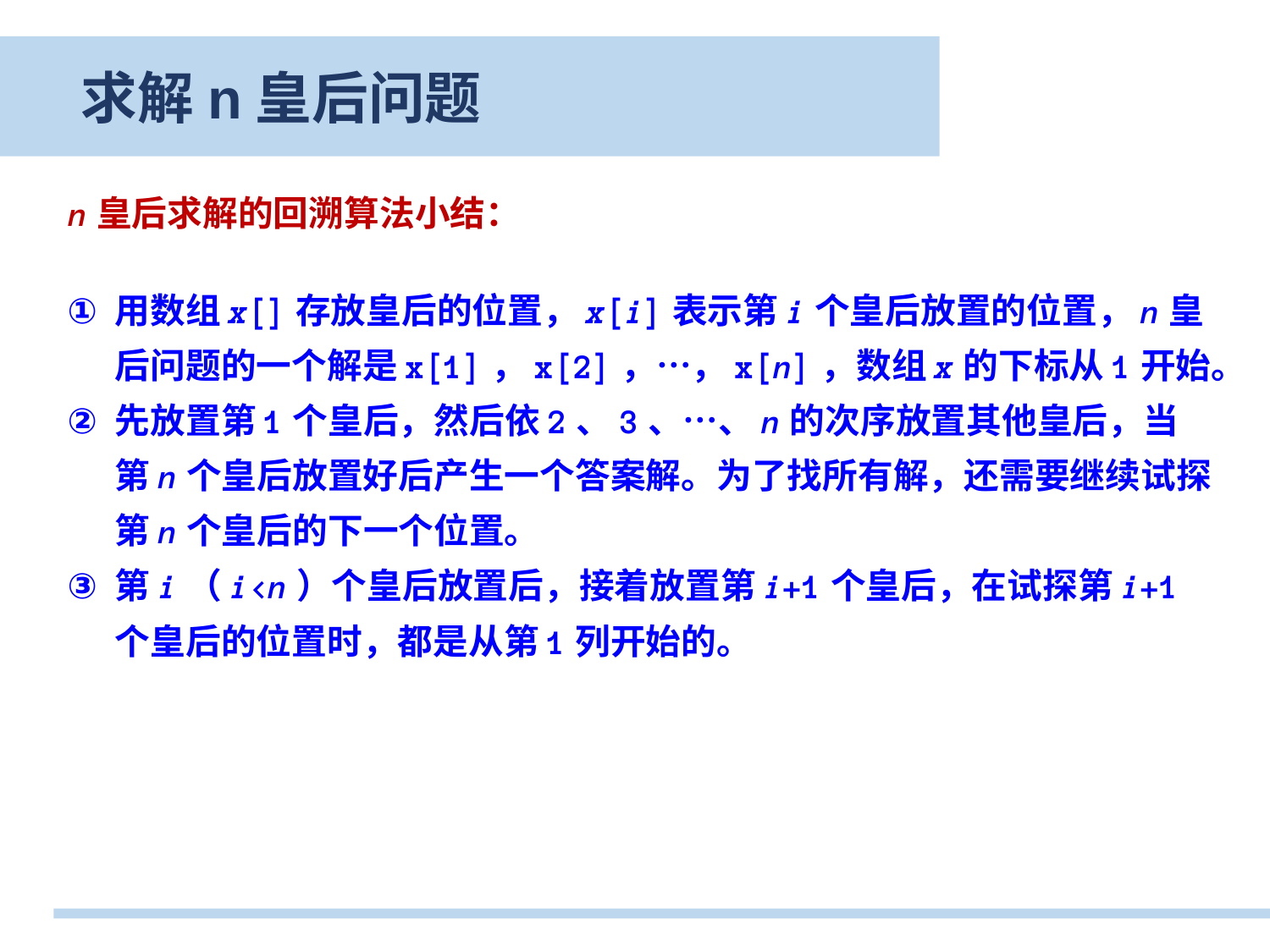

求解n皇后问题
n皇后求解的回溯算法小结：
用数组x[]存放皇后的位置，x[i]表示第i个皇后放置的位置，n皇后问题的一个解是x[1]，x[2]，…，x[n]，数组x的下标从1开始。
先放置第1个皇后，然后依2、3、…、n的次序放置其他皇后，当第n个皇后放置好后产生一个答案解。为了找所有解，还需要继续试探第n个皇后的下一个位置。
第i（i<n）个皇后放置后，接着放置第i+1个皇后，在试探第i+1个皇后的位置时，都是从第1列开始的。